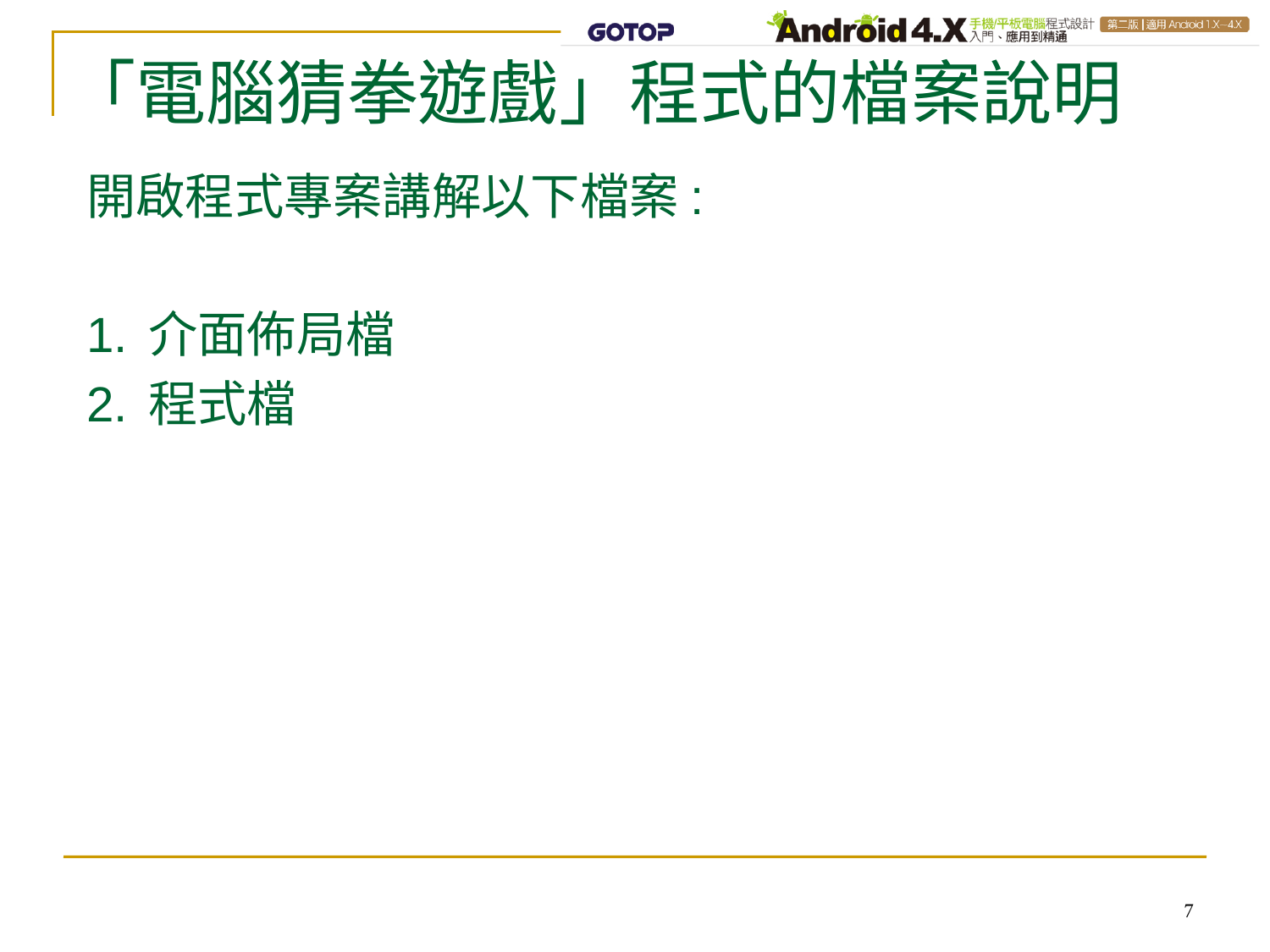

「電腦猜拳遊戲」程式的檔案說明
開啟程式專案講解以下檔案:

1.	介面佈局檔
2.	程式檔

7